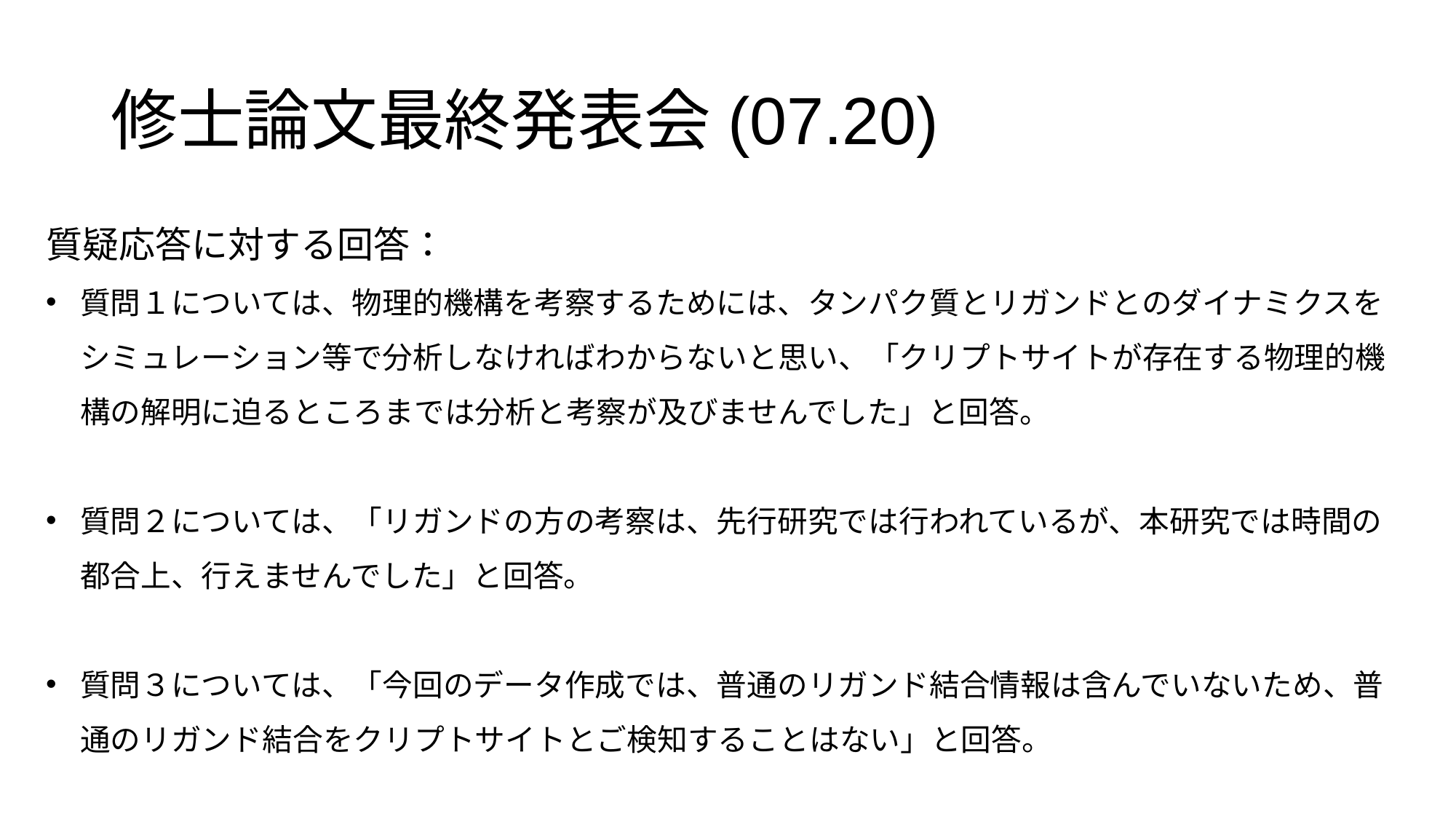

# 修士論文最終発表会(07.20)
質疑応答に対する回答：
質問１については、物理的機構を考察するためには、タンパク質とリガンドとのダイナミクスをシミュレーション等で分析しなければわからないと思い、「クリプトサイトが存在する物理的機構の解明に迫るところまでは分析と考察が及びませんでした」と回答。

質問２については、「リガンドの方の考察は、先行研究では行われているが、本研究では時間の都合上、行えませんでした」と回答。

質問３については、「今回のデータ作成では、普通のリガンド結合情報は含んでいないため、普通のリガンド結合をクリプトサイトとご検知することはない」と回答。